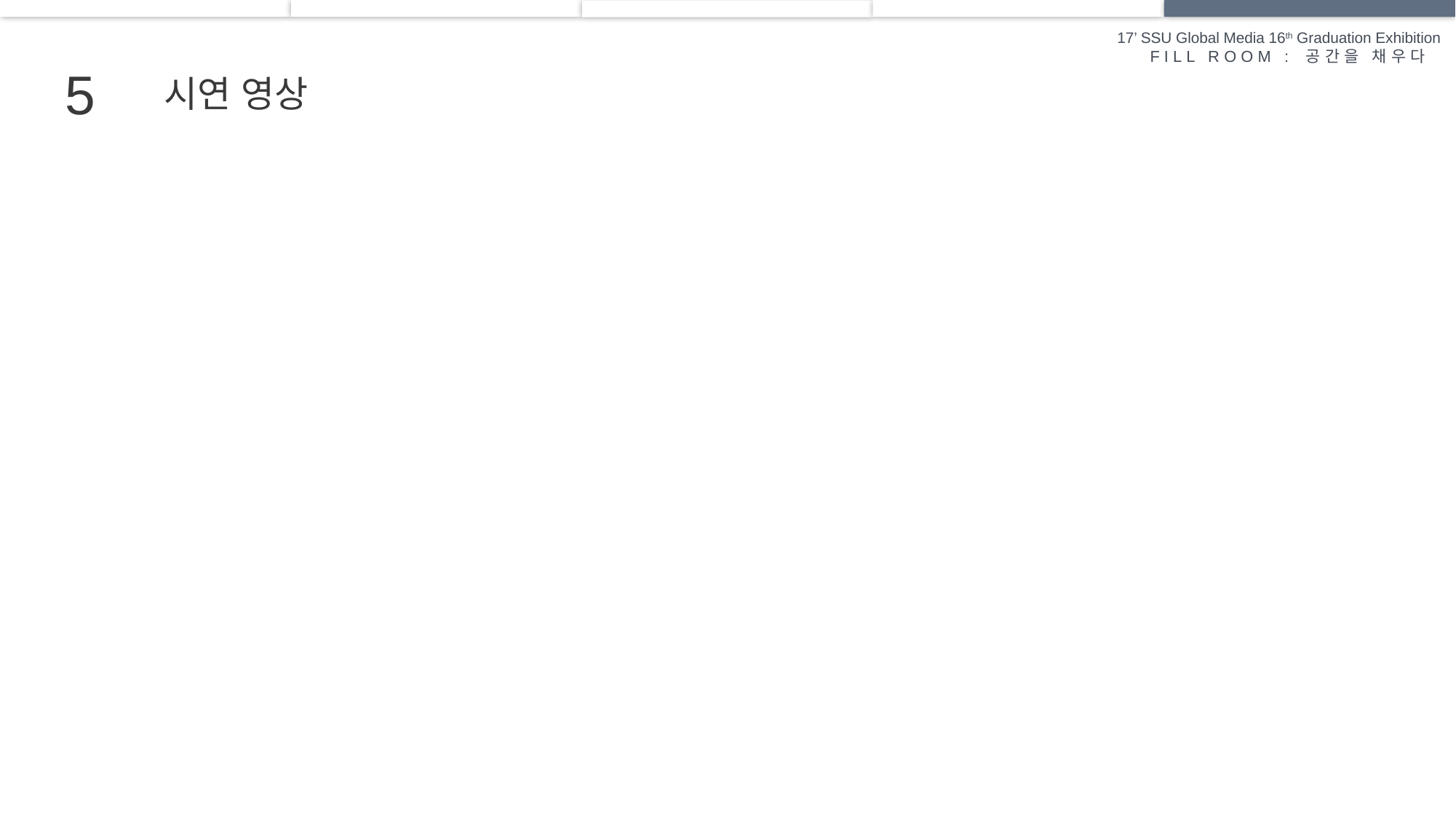

17’ SSU Global Media 16th Graduation Exhibition
FILL ROOM : 공간을 채우다
5
시연 영상